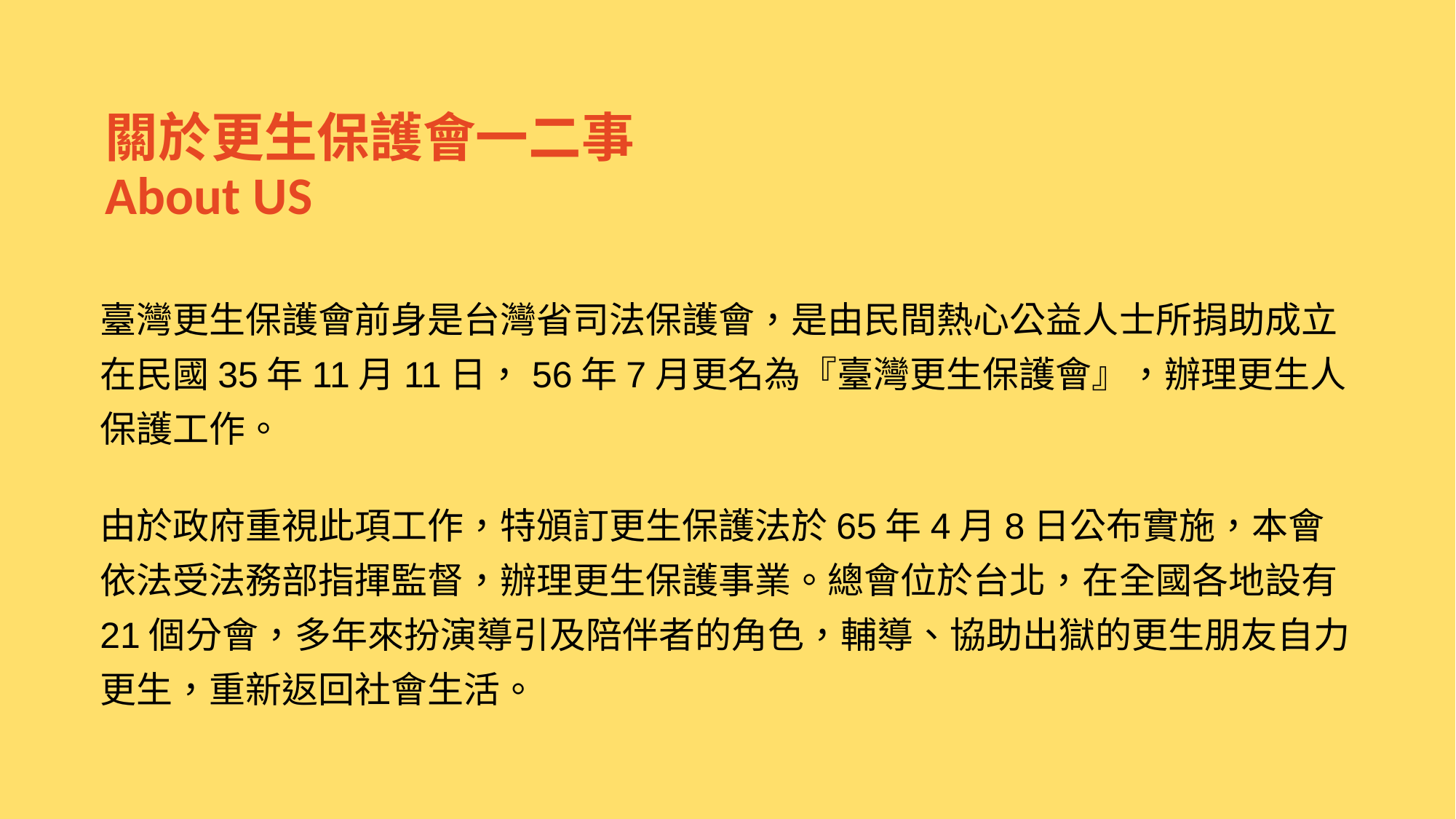

關於更生保護會一二事
About US
臺灣更生保護會前身是台灣省司法保護會，是由民間熱心公益人士所捐助成立在民國35年11月11日，56年7月更名為『臺灣更生保護會』，辦理更生人保護工作。
由於政府重視此項工作，特頒訂更生保護法於65年4月8日公布實施，本會依法受法務部指揮監督，辦理更生保護事業。總會位於台北，在全國各地設有21個分會，多年來扮演導引及陪伴者的角色，輔導、協助出獄的更生朋友自力更生，重新返回社會生活。